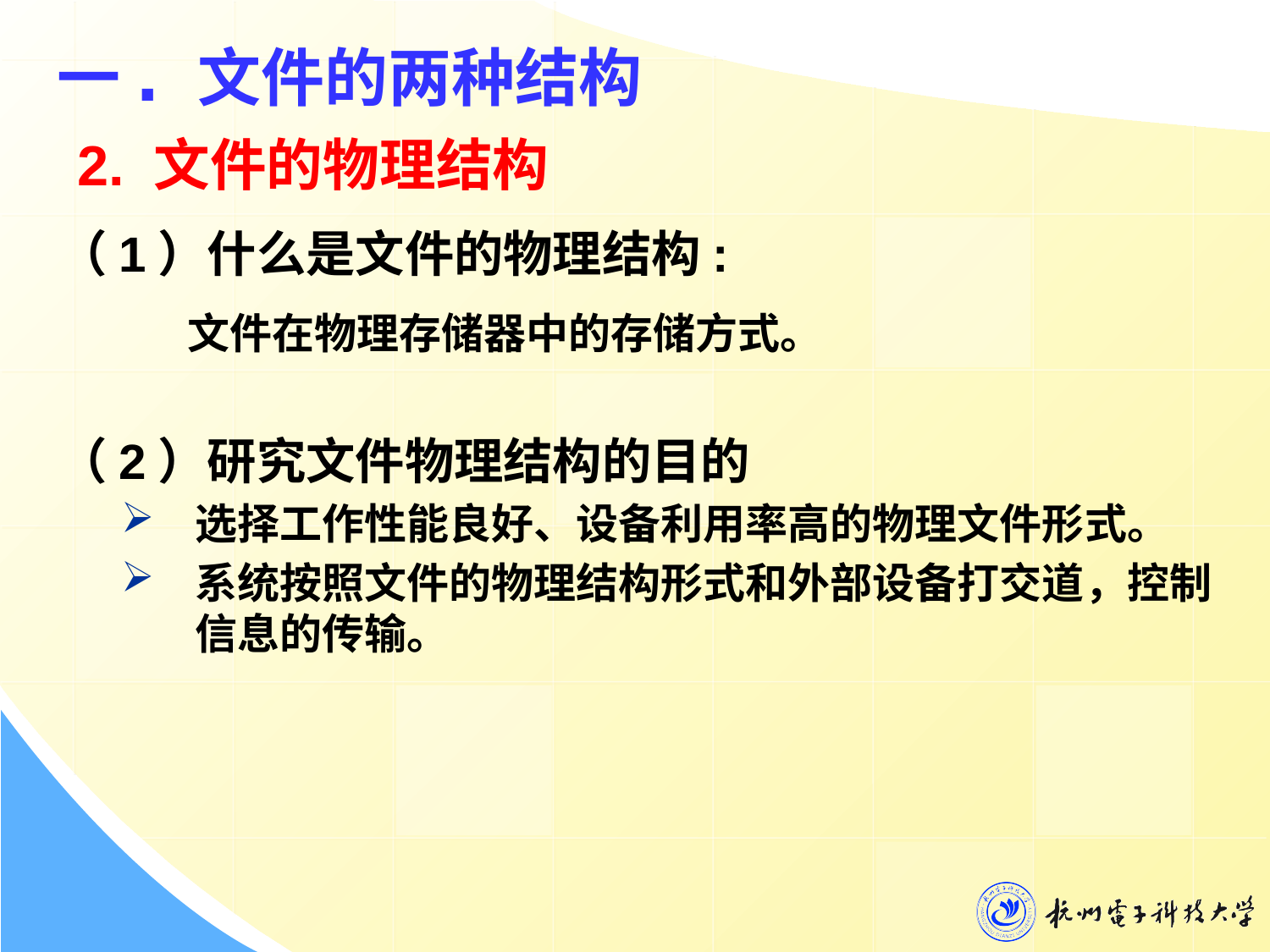

一. 文件的两种结构
2. 文件的物理结构
（1）什么是文件的物理结构:
         文件在物理存储器中的存储方式。

（2）研究文件物理结构的目的
选择工作性能良好、设备利用率高的物理文件形式。
系统按照文件的物理结构形式和外部设备打交道，控制信息的传输。